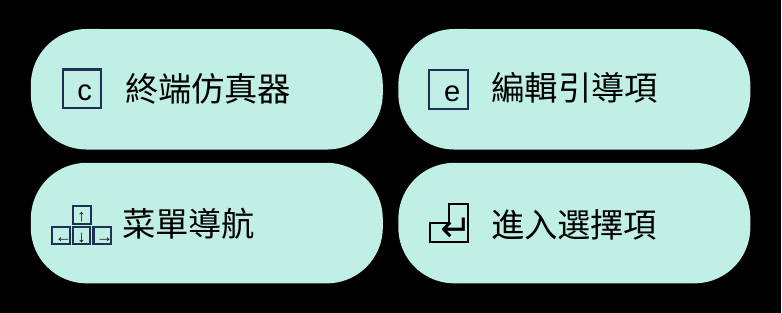

編輯引導項
e

終端仿真器
c

菜單導航
↑
→
←
↓

↵
進入選擇項